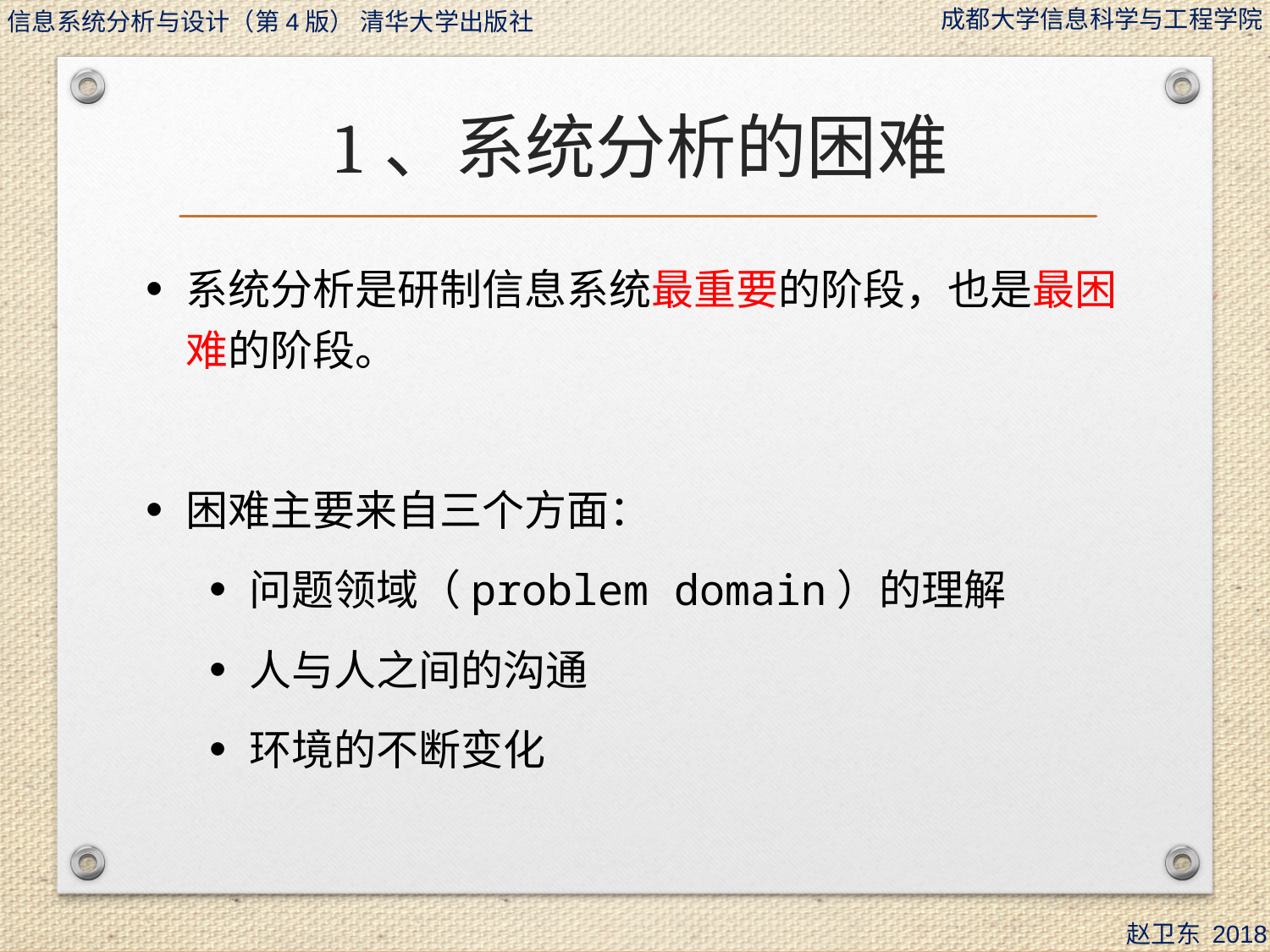

# 1、系统分析的困难
系统分析是研制信息系统最重要的阶段，也是最困难的阶段。

困难主要来自三个方面：
问题领域（problem domain）的理解
人与人之间的沟通
环境的不断变化